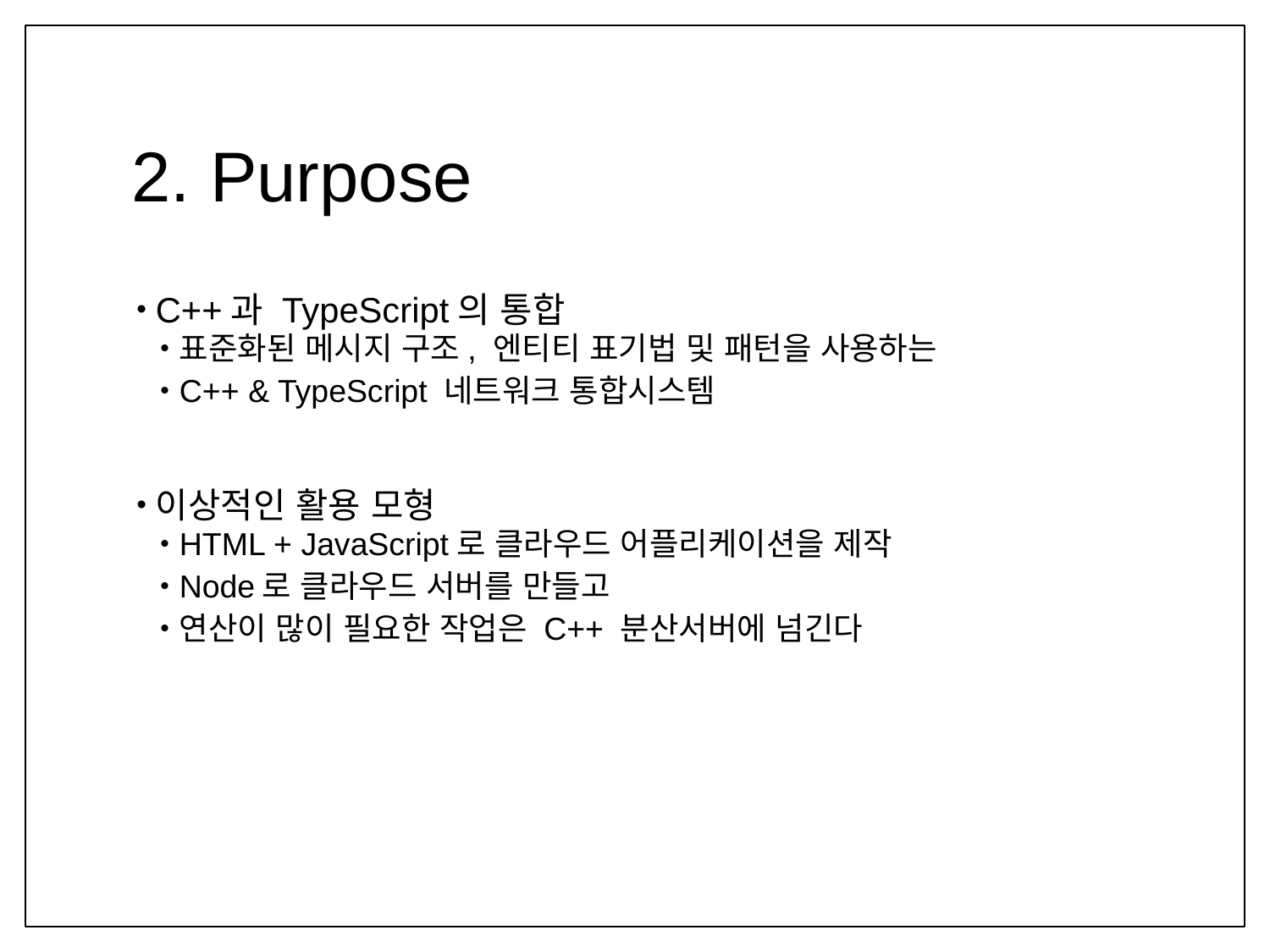

# 2. Purpose
C++과 TypeScript의 통합
표준화된 메시지 구조, 엔티티 표기법 및 패턴을 사용하는
C++ & TypeScript 네트워크 통합시스템

이상적인 활용 모형
HTML + JavaScript로 클라우드 어플리케이션을 제작
Node로 클라우드 서버를 만들고
연산이 많이 필요한 작업은 C++ 분산서버에 넘긴다